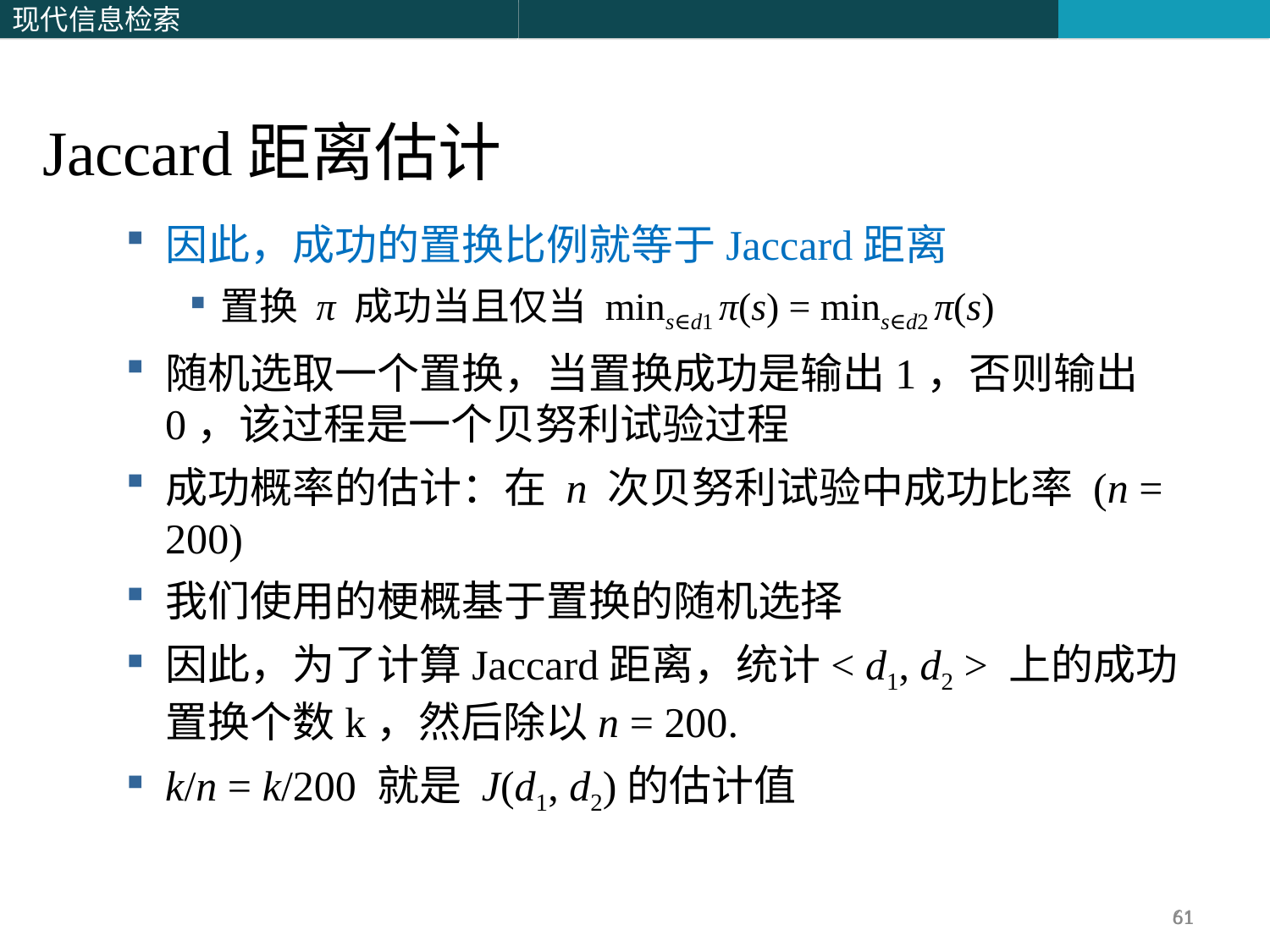

Jaccard距离估计

因此，成功的置换比例就等于Jaccard距离
置换 π 成功当且仅当 mins∈d1 π(s) = mins∈d2 π(s)
随机选取一个置换，当置换成功是输出1，否则输出0，该过程是一个贝努利试验过程
成功概率的估计：在 n 次贝努利试验中成功比率 (n = 200)
我们使用的梗概基于置换的随机选择
因此，为了计算Jaccard距离，统计< d1, d2 > 上的成功置换个数k，然后除以n = 200.
k/n = k/200 就是 J(d1, d2)的估计值
61
61